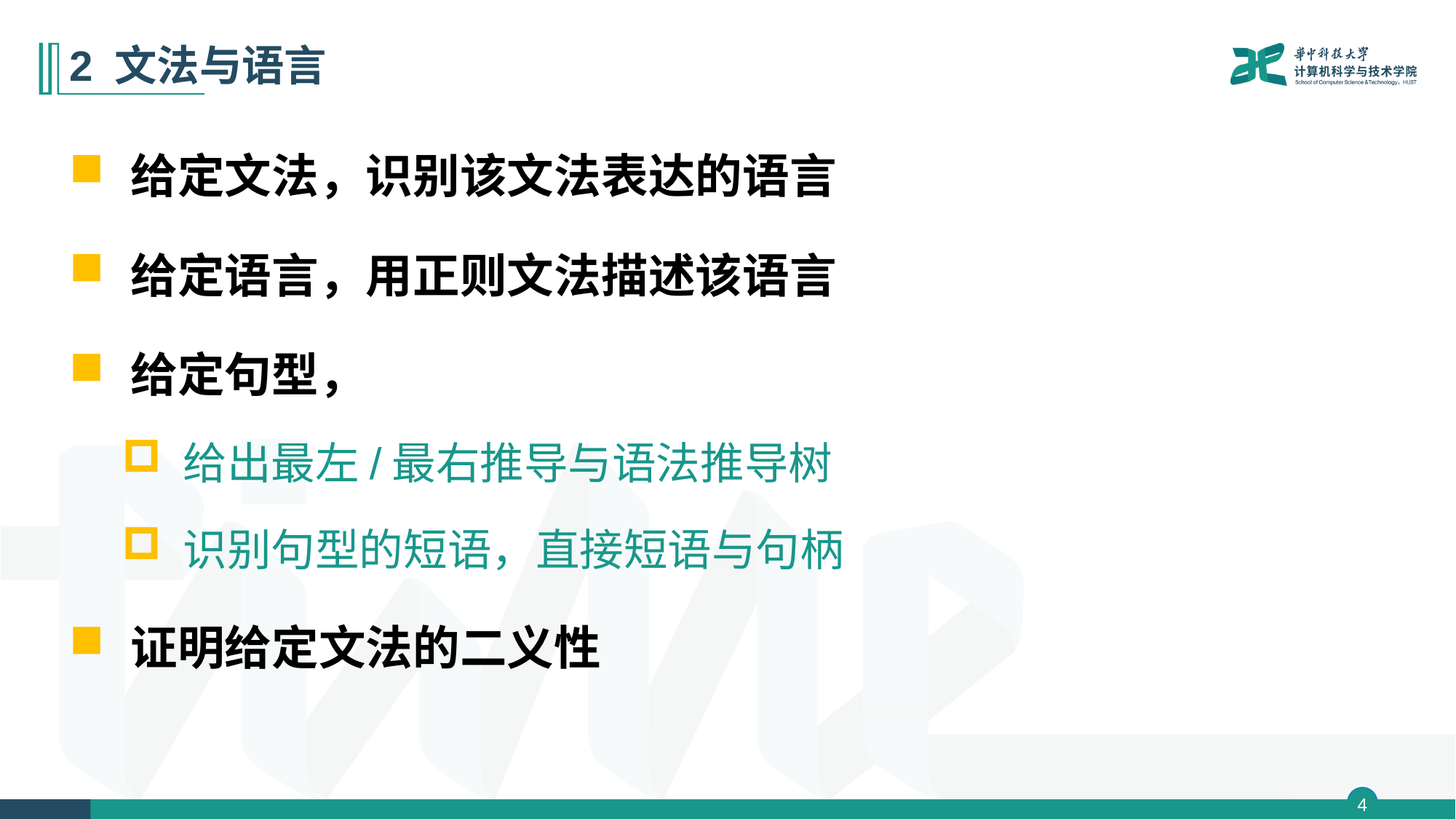

# 2 文法与语言
 给定文法，识别该文法表达的语言
 给定语言，用正则文法描述该语言
 给定句型，
 给出最左/最右推导与语法推导树
 识别句型的短语，直接短语与句柄
 证明给定文法的二义性